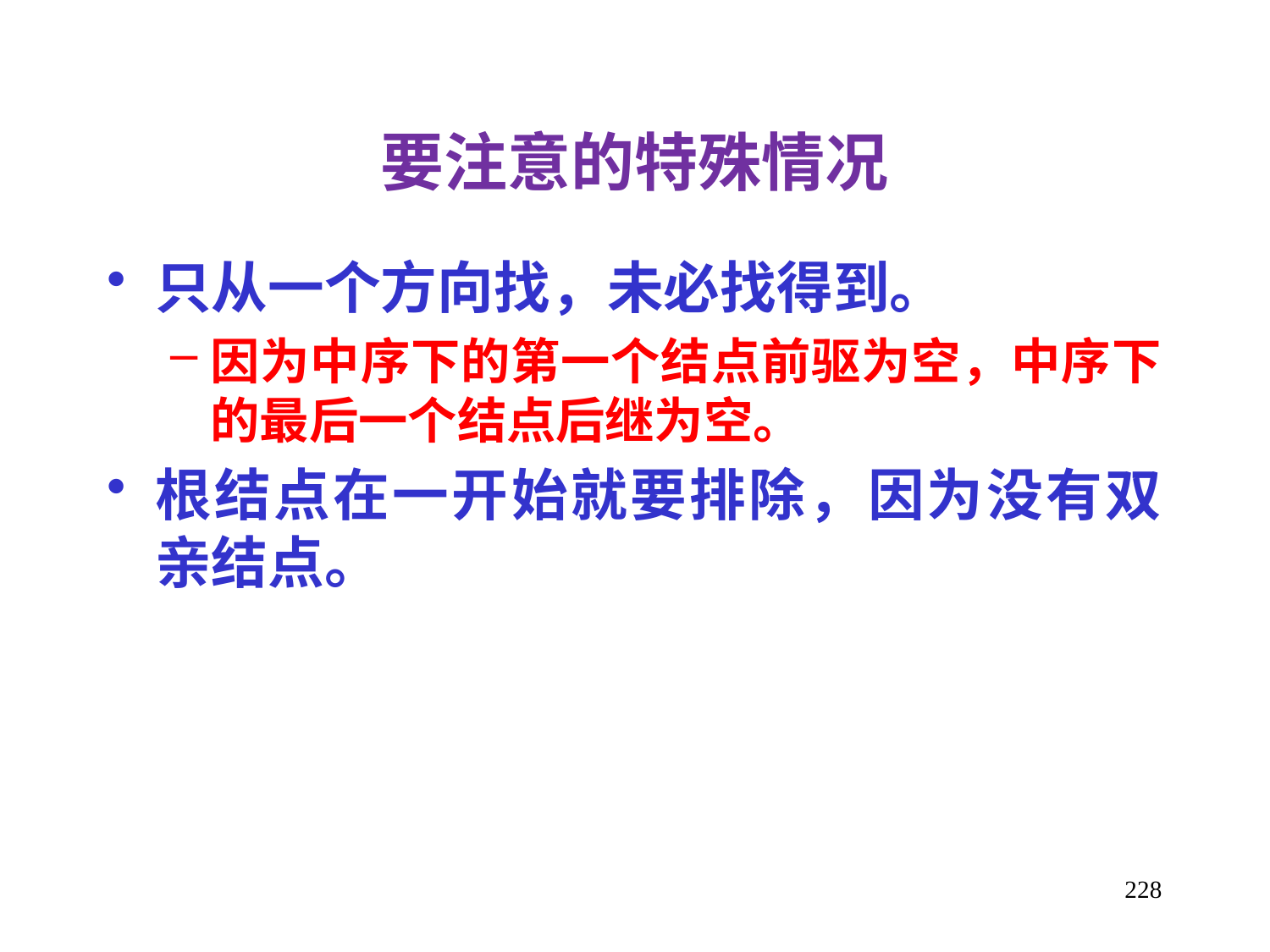

要注意的特殊情况
只从一个方向找，未必找得到。
因为中序下的第一个结点前驱为空，中序下的最后一个结点后继为空。
根结点在一开始就要排除，因为没有双亲结点。
228